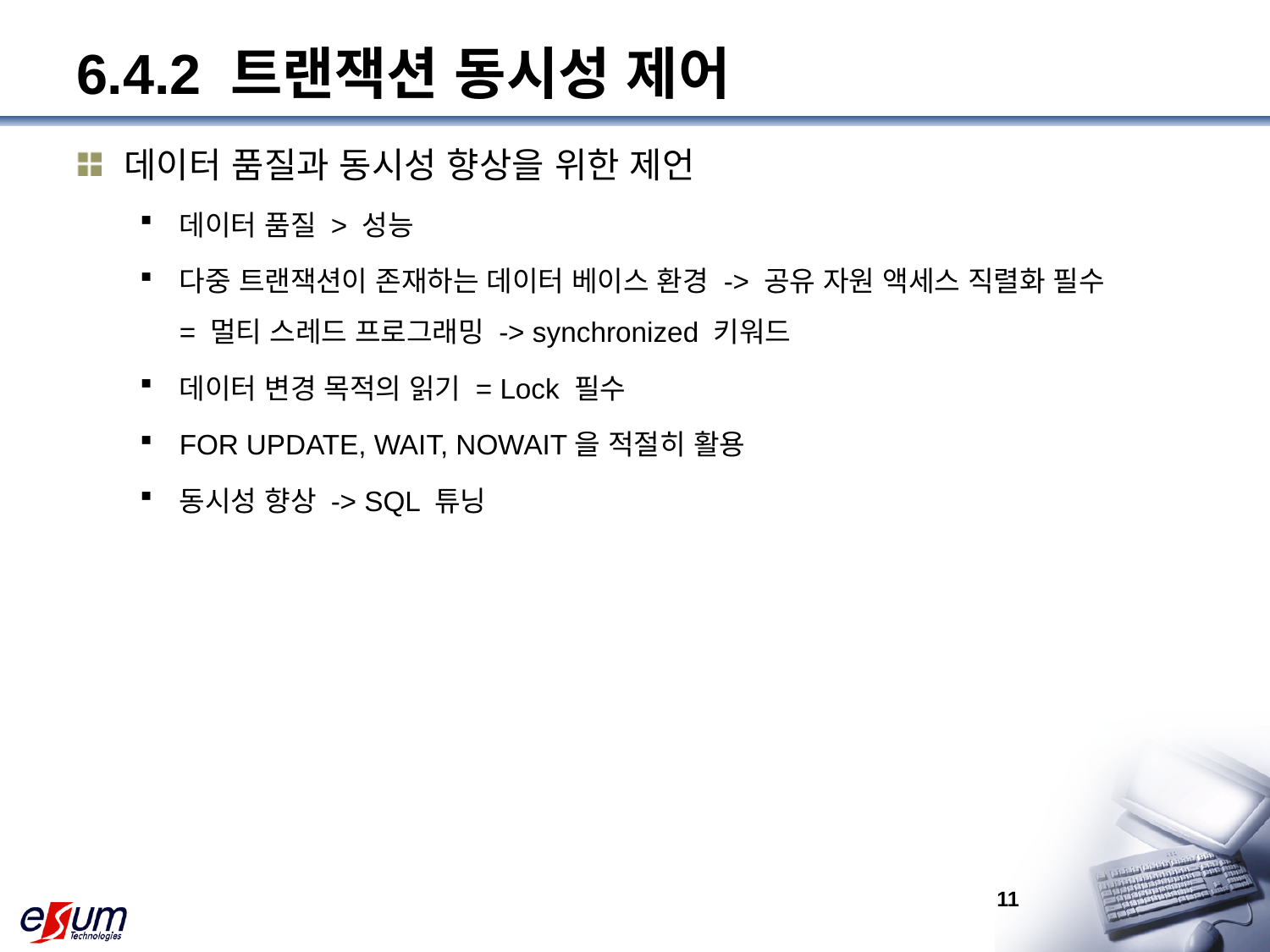

# 6.4.2 트랜잭션 동시성 제어
데이터 품질과 동시성 향상을 위한 제언
데이터 품질 > 성능
다중 트랜잭션이 존재하는 데이터 베이스 환경 -> 공유 자원 액세스 직렬화 필수
= 멀티 스레드 프로그래밍 -> synchronized 키워드
데이터 변경 목적의 읽기 = Lock 필수
FOR UPDATE, WAIT, NOWAIT을 적절히 활용
동시성 향상 -> SQL 튜닝

11